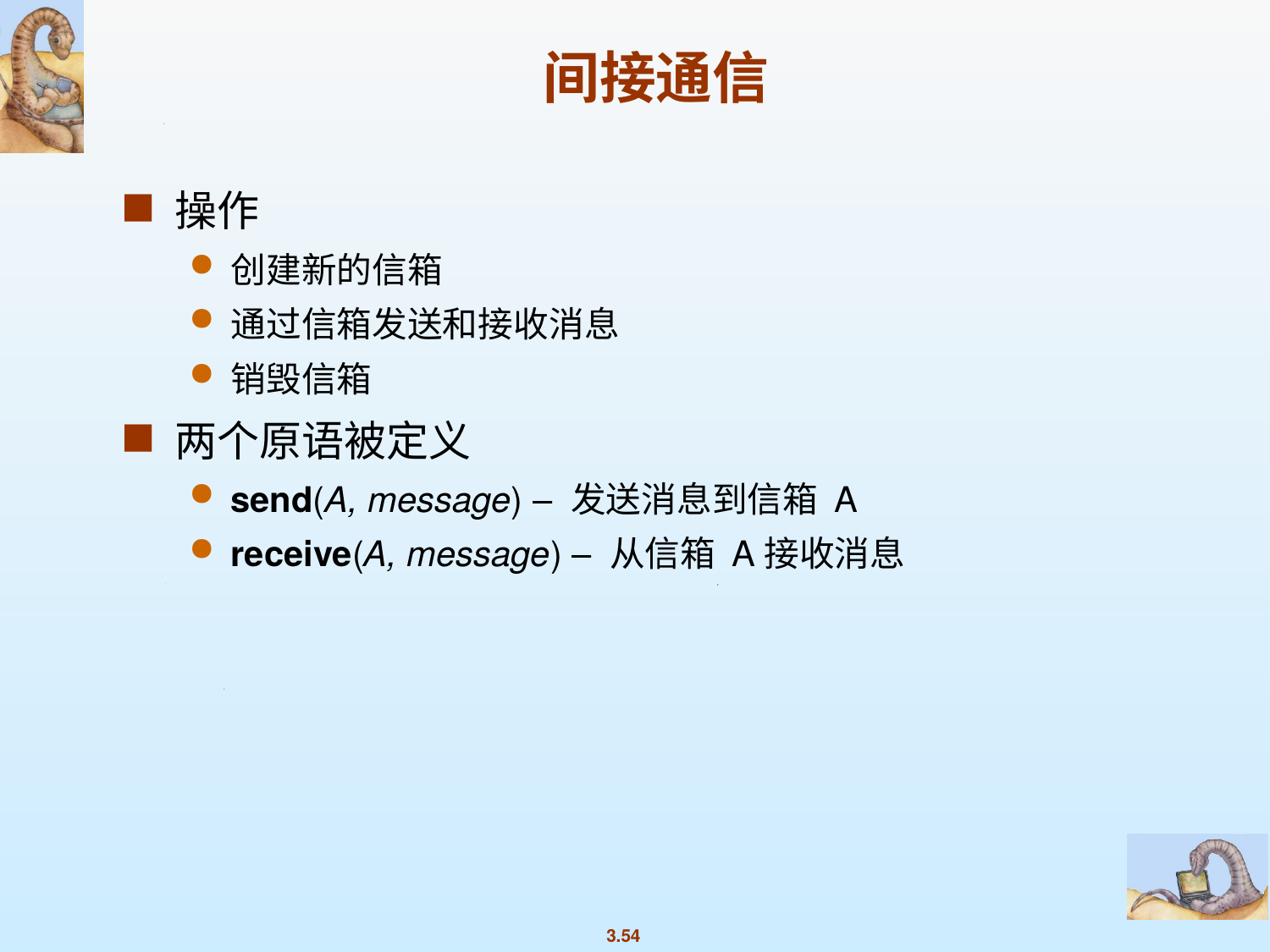

# 间接通信
操作
创建新的信箱
通过信箱发送和接收消息
销毁信箱
两个原语被定义
send(A, message) – 发送消息到信箱 A
receive(A, message) – 从信箱 A接收消息